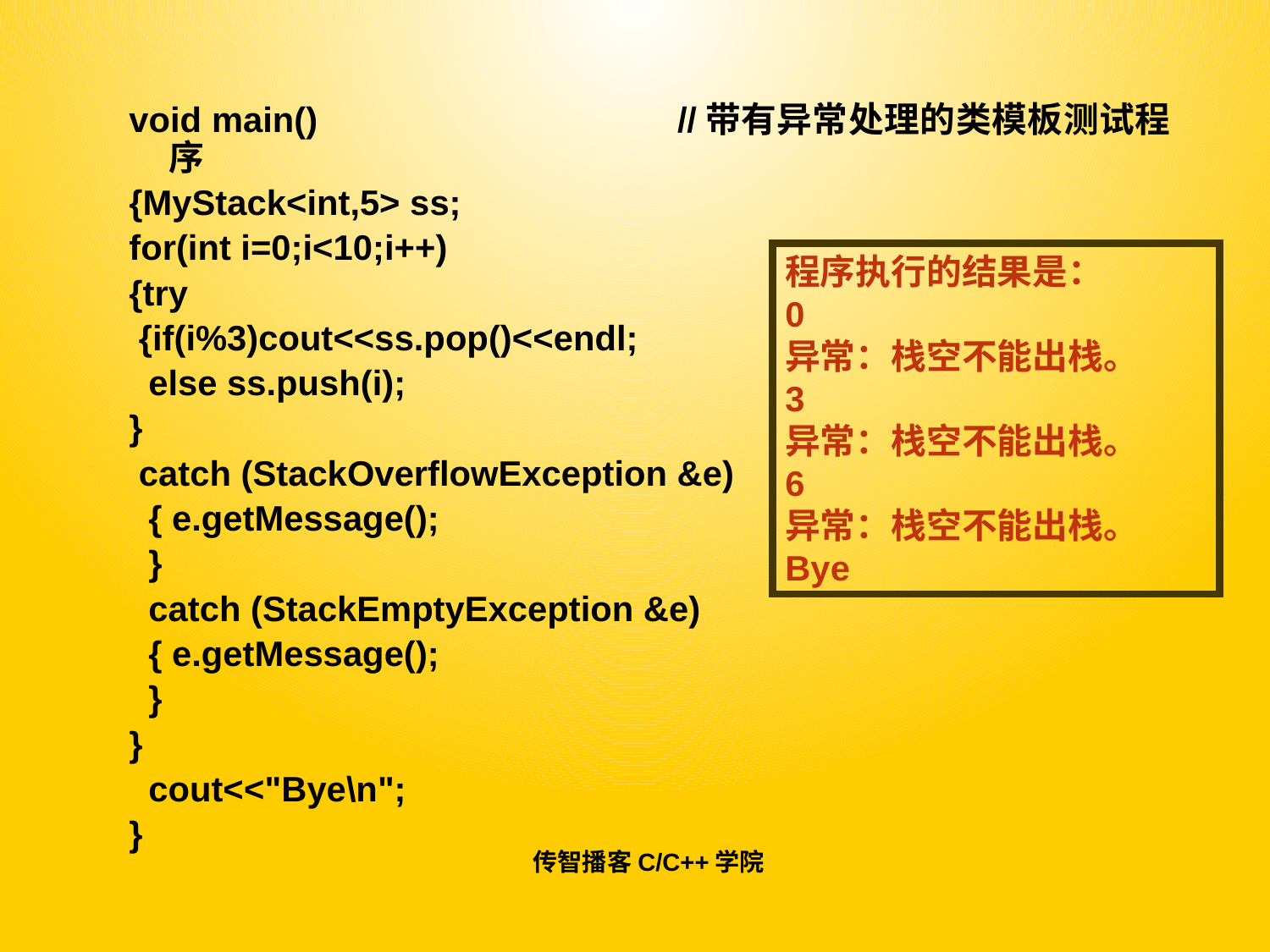

#
void main()			//带有异常处理的类模板测试程序
{MyStack<int,5> ss;
for(int i=0;i<10;i++)
{try
 {if(i%3)cout<<ss.pop()<<endl;
  else ss.push(i);
}
 catch (StackOverflowException &e)
  { e.getMessage();
  }
  catch (StackEmptyException &e)
  { e.getMessage();
  }
}
  cout<<"Bye\n";
}
程序执行的结果是：
0
异常：栈空不能出栈。
3
异常：栈空不能出栈。
6
异常：栈空不能出栈。
Bye
传智播客C/C++学院